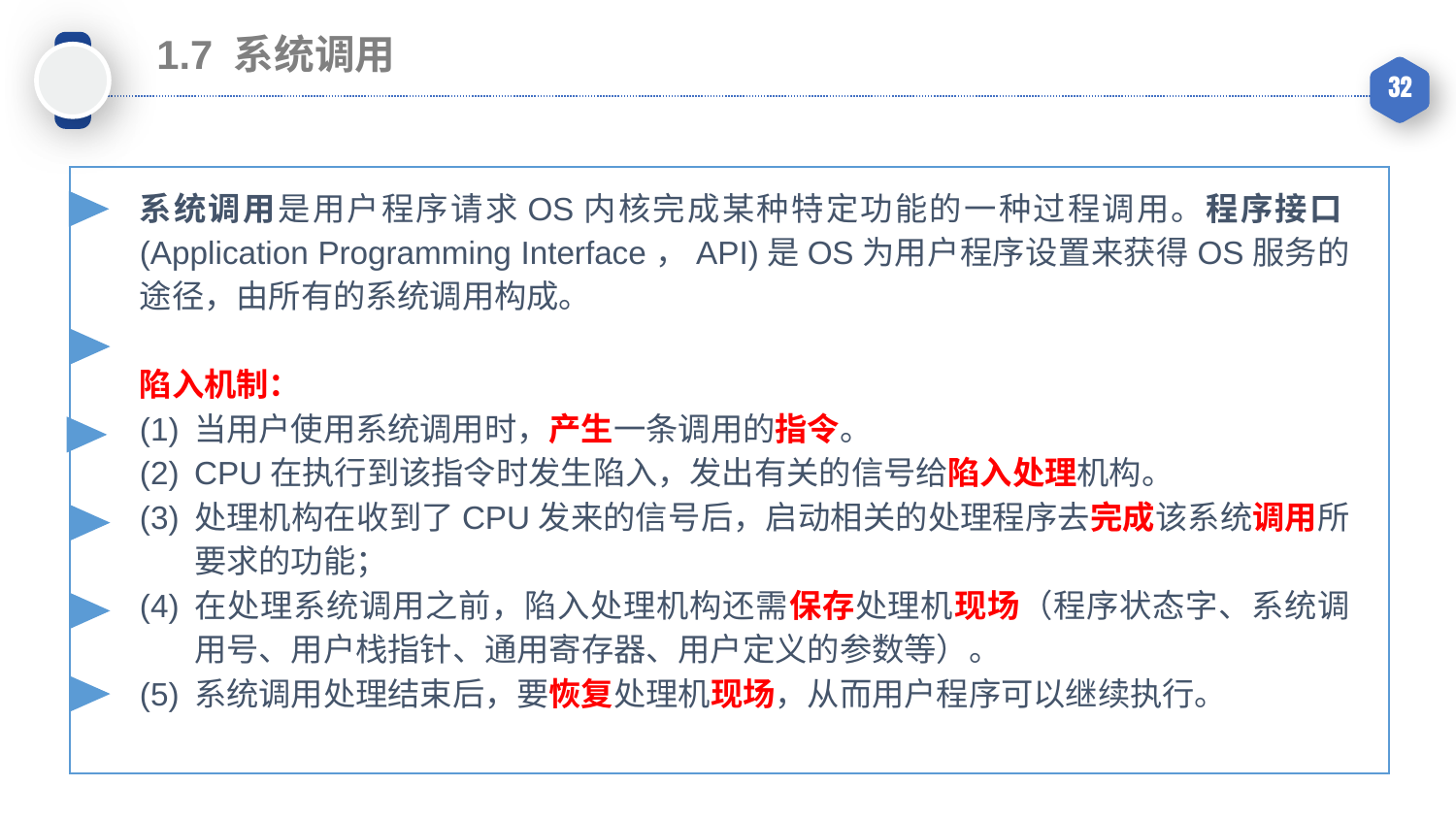

1.7 系统调用

系统调用是用户程序请求OS内核完成某种特定功能的一种过程调用。程序接口(Application Programming Interface，API)是OS为用户程序设置来获得OS服务的途径，由所有的系统调用构成。

陷入机制：
当用户使用系统调用时，产生一条调用的指令。
CPU在执行到该指令时发生陷入，发出有关的信号给陷入处理机构。
处理机构在收到了CPU发来的信号后，启动相关的处理程序去完成该系统调用所要求的功能；
在处理系统调用之前，陷入处理机构还需保存处理机现场（程序状态字、系统调用号、用户栈指针、通用寄存器、用户定义的参数等）。
系统调用处理结束后，要恢复处理机现场，从而用户程序可以继续执行。